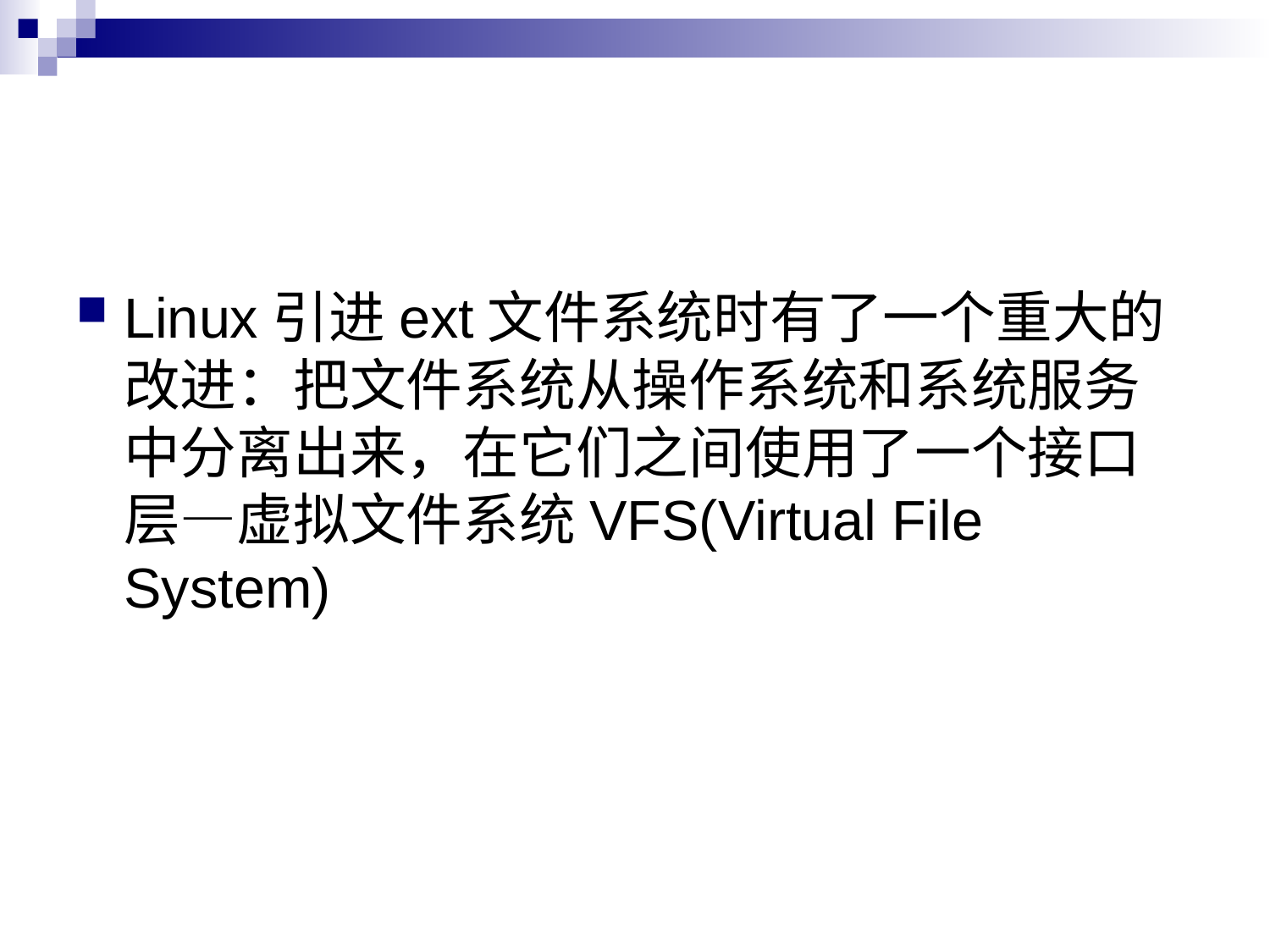

#
Linux引进ext文件系统时有了一个重大的改进：把文件系统从操作系统和系统服务中分离出来，在它们之间使用了一个接口层—虚拟文件系统VFS(Virtual File System)